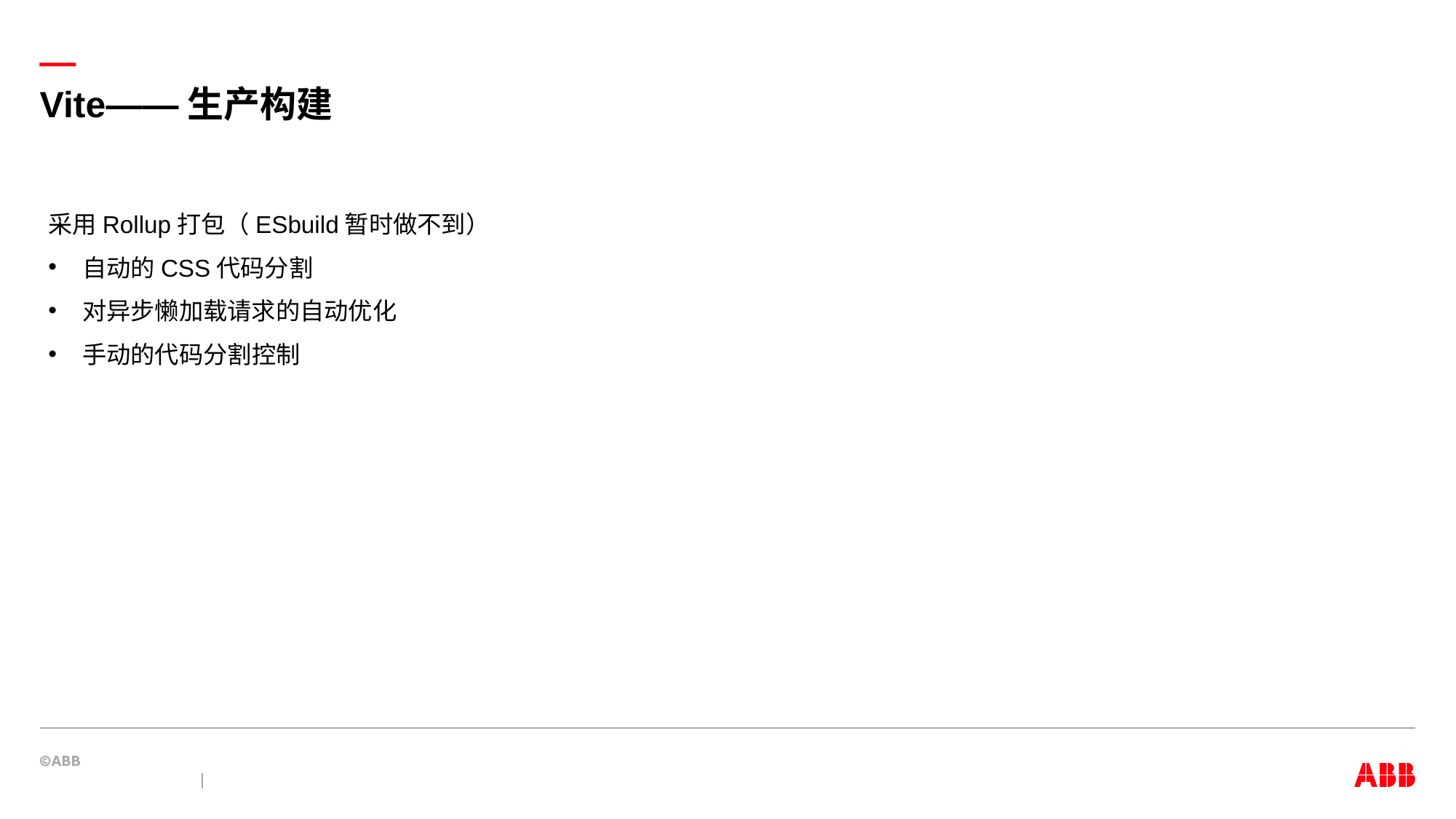

# Vite——生产构建
采用Rollup打包（ESbuild暂时做不到）
自动的CSS代码分割
对异步懒加载请求的自动优化
手动的代码分割控制